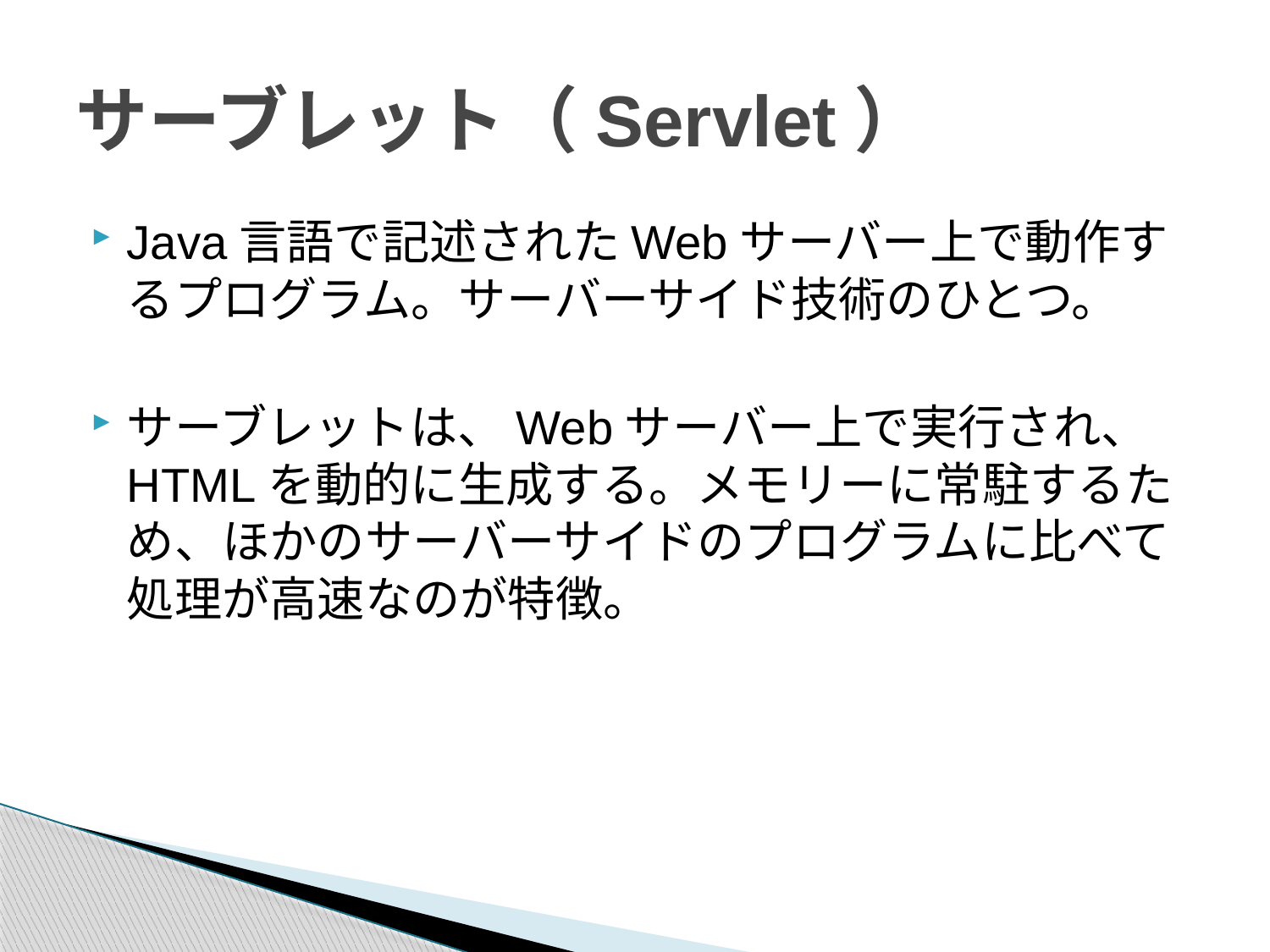

# サーブレット（Servlet）
Java言語で記述されたWebサーバー上で動作するプログラム。サーバーサイド技術のひとつ。

サーブレットは、Webサーバー上で実行され、HTMLを動的に生成する。メモリーに常駐するため、ほかのサーバーサイドのプログラムに比べて処理が高速なのが特徴。